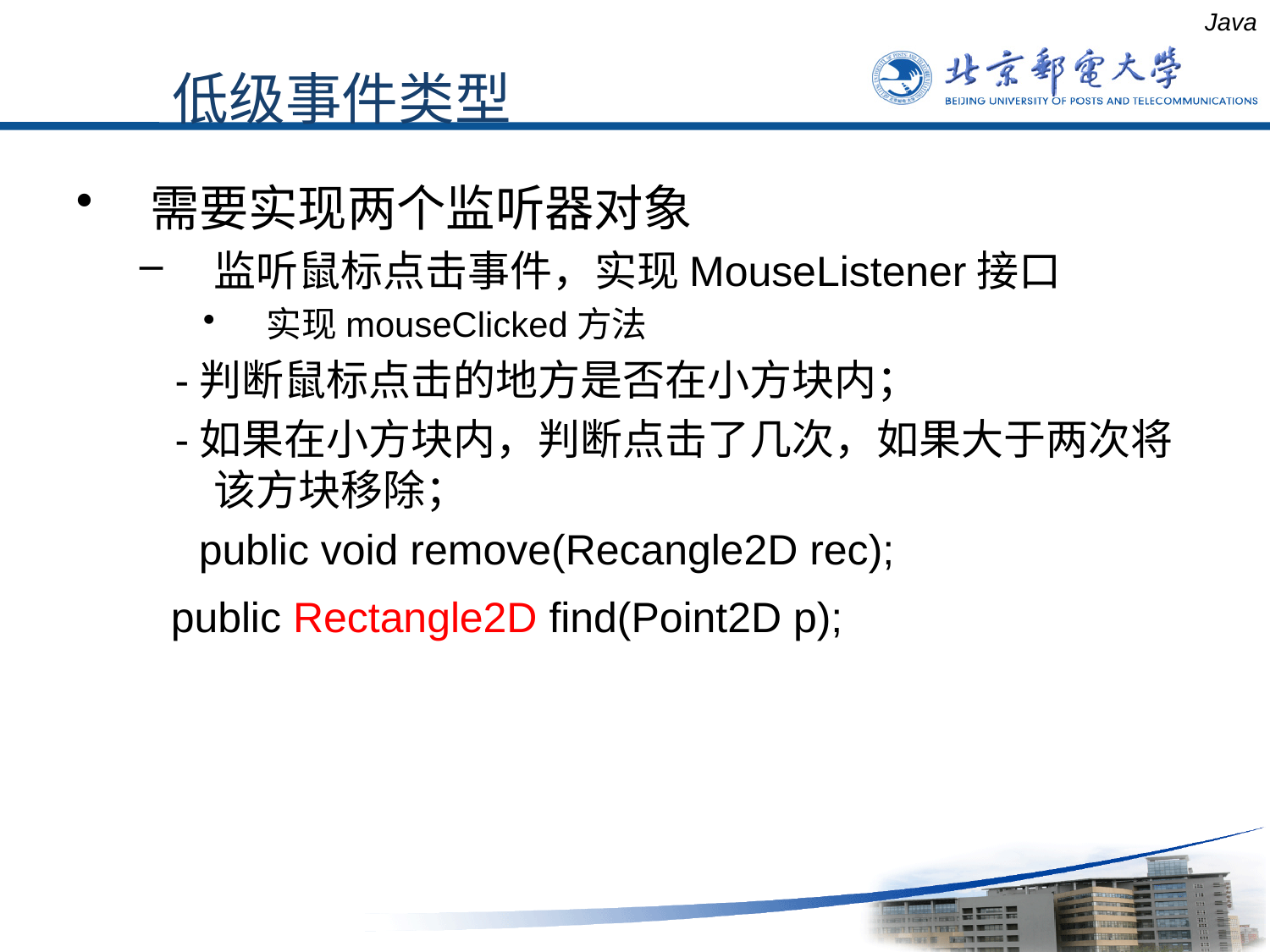

Java
低级事件类型
需要实现两个监听器对象
监听鼠标点击事件，实现MouseListener接口
实现mouseClicked方法
   -判断鼠标点击的地方是否在小方块内；
   -如果在小方块内，判断点击了几次，如果大于两次将该方块移除；
     public void remove(Recangle2D rec);
        public Rectangle2D find(Point2D p);